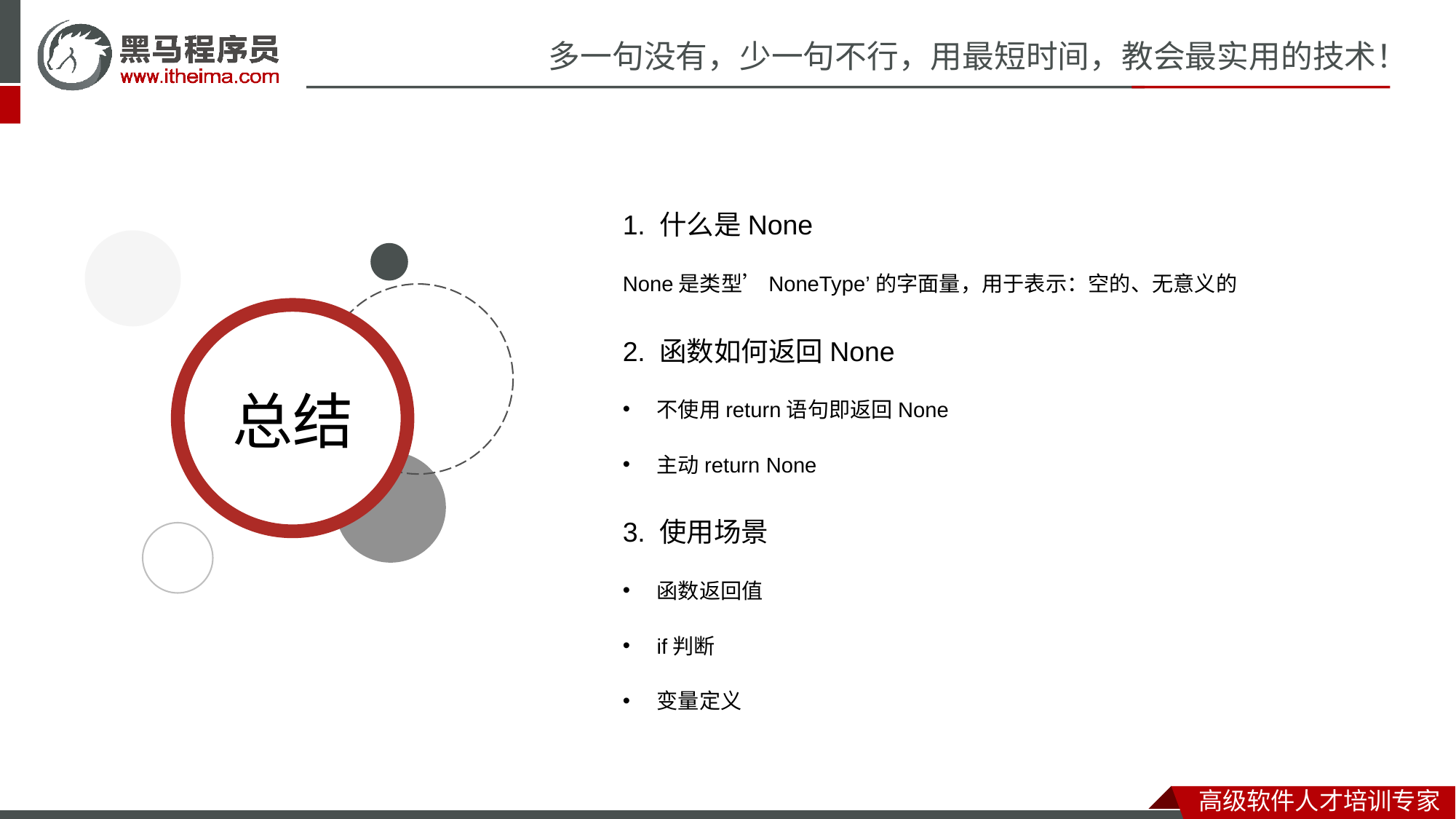

1. 什么是None
None是类型’NoneType’的字面量，用于表示：空的、无意义的
2. 函数如何返回None
不使用return语句即返回None
主动return None
3. 使用场景
函数返回值
if判断
变量定义